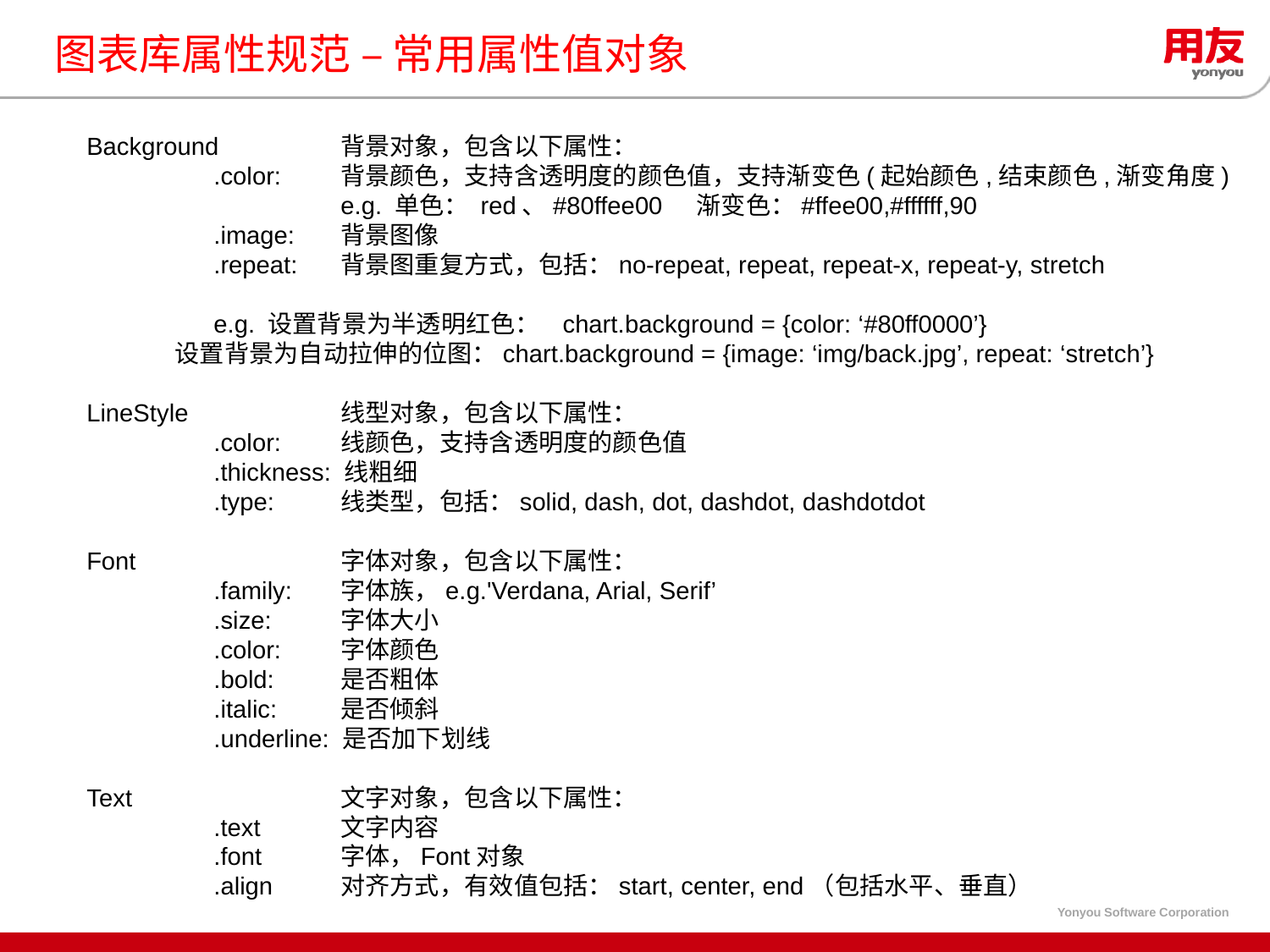

# 图表库属性规范 – 常用属性值对象

Background	背景对象，包含以下属性：
	.color: 	背景颜色，支持含透明度的颜色值，支持渐变色(起始颜色,结束颜色,渐变角度)
		e.g. 单色： red、#80ffee00    渐变色：#ffee00,#ffffff,90
	.image: 	背景图像
	.repeat: 	背景图重复方式，包括：no-repeat, repeat, repeat-x, repeat-y, stretch
	e.g. 设置背景为半透明红色：   chart.background = {color: ‘#80ff0000’}
               设置背景为自动拉伸的位图：chart.background = {image: ‘img/back.jpg’, repeat: ‘stretch’}

LineStyle		线型对象，包含以下属性：
	.color: 	线颜色，支持含透明度的颜色值
	.thickness: 线粗细
	.type: 	线类型，包括：solid, dash, dot, dashdot, dashdotdot

Font		字体对象，包含以下属性：
	.family: 	字体族，e.g.'Verdana, Arial, Serif’
	.size: 	字体大小
	.color:	字体颜色
	.bold: 	是否粗体
	.italic: 	是否倾斜
	.underline: 是否加下划线

Text		文字对象，包含以下属性：
	.text	文字内容
	.font	字体，Font对象
	.align	对齐方式，有效值包括：start, center, end（包括水平、垂直）